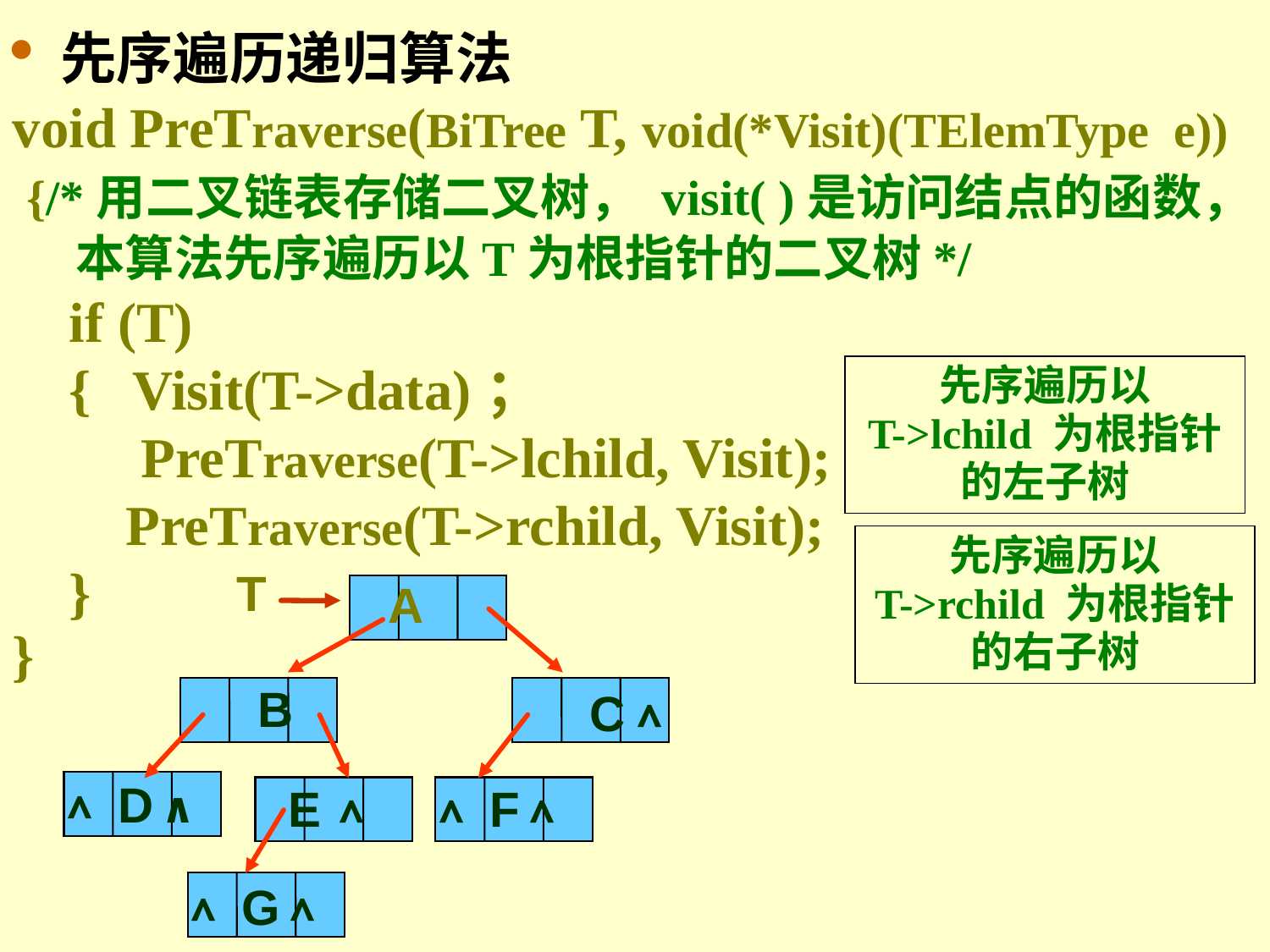

先序遍历递归算法
void PreTraverse(BiTree T, void(*Visit)(TElemType  e))
 {/*用二叉链表存储二叉树， visit( )是访问结点的函数，本算法先序遍历以T为根指针的二叉树*/
    if (T)
    {   Visit(T->data)；
    PreTraverse(T->lchild, Visit);
        PreTraverse(T->rchild, Visit);
    }
}

先序遍历以
T->lchild 为根指针的左子树
先序遍历以
T->rchild 为根指针的右子树
T
   A

    B
    C  ∧

∧  D ∧
   E   ∧

∧  F ∧

∧  G  ∧